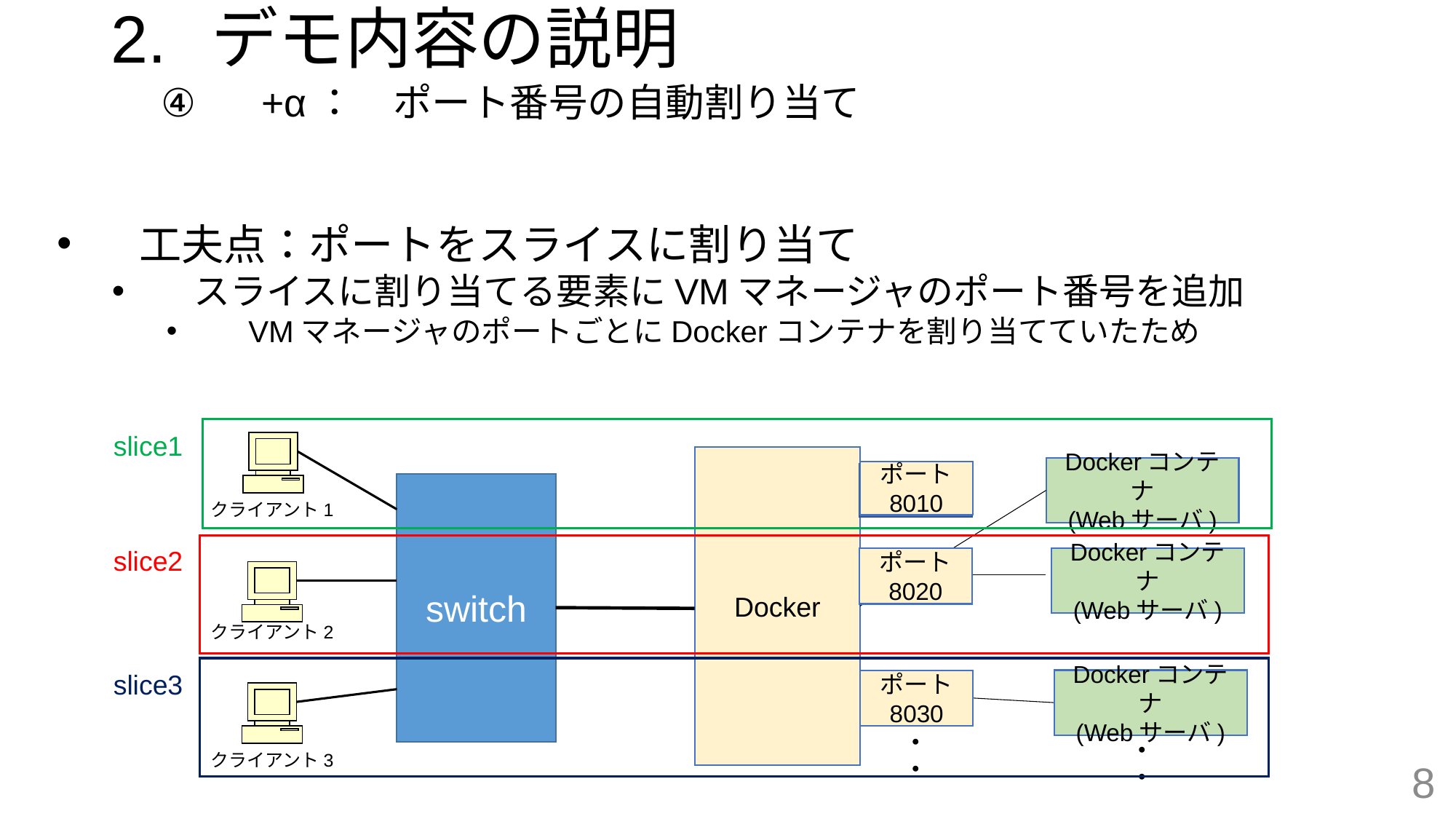

デモ内容の説明
+α：　ポート番号の自動割り当て
工夫点：ポートをスライスに割り当て
スライスに割り当てる要素にVMマネージャのポート番号を追加
VMマネージャのポートごとにDockerコンテナを割り当てていたため

slice1

Docker
Dockerコンテナ
(Webサーバ)
ポート
8010
ポート
8010
switch
クライアント1

slice2
Dockerコンテナ
(Webサーバ)
ポート
8020

クライアント2

slice3
ポート
8030
Dockerコンテナ
(Webサーバ)

・・・
・・・
クライアント3
8